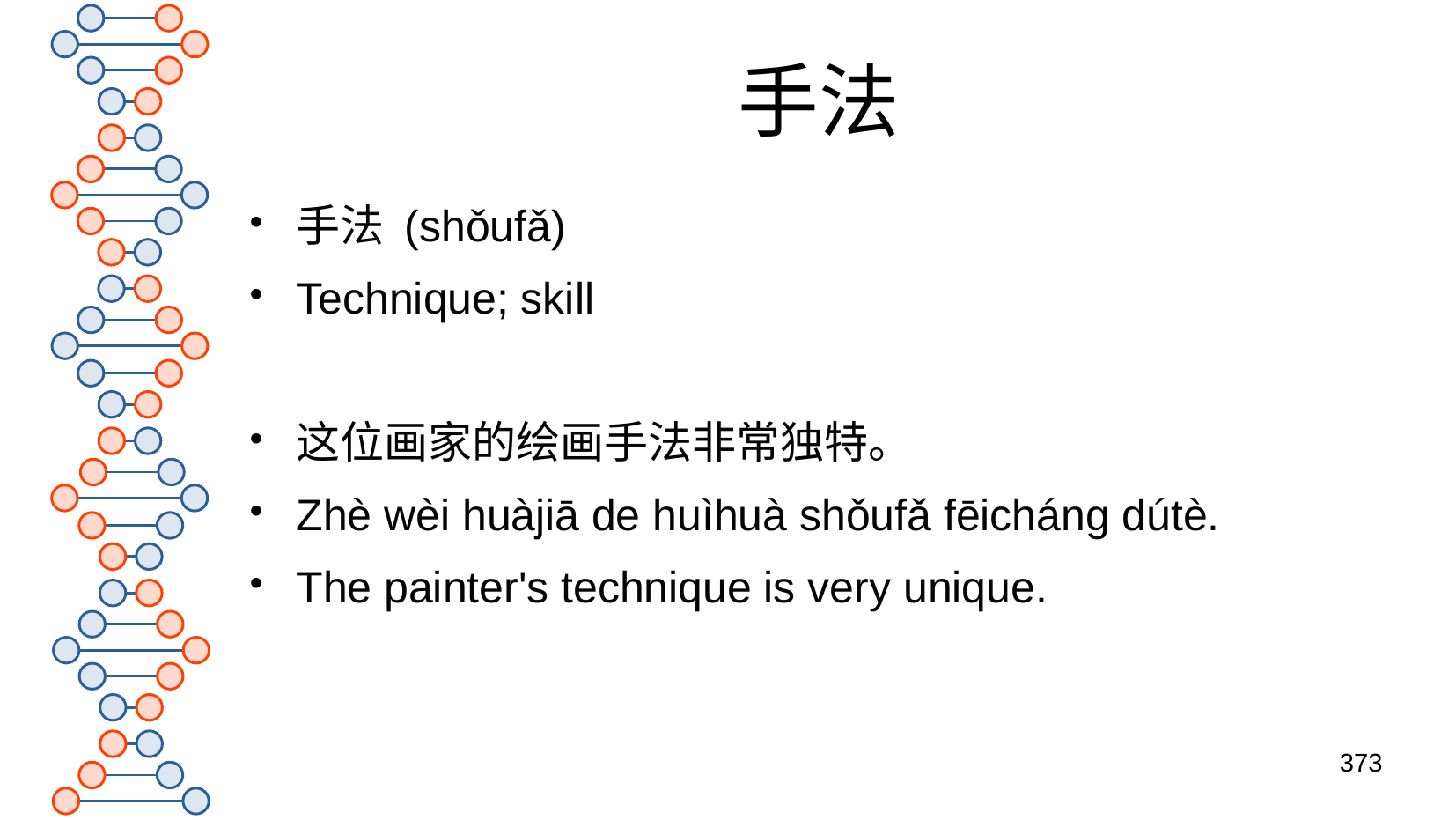

# 手法
手法 (shǒufǎ)
Technique; skill

这位画家的绘画手法非常独特。
Zhè wèi huàjiā de huìhuà shǒufǎ fēicháng dútè.
The painter's technique is very unique.

373